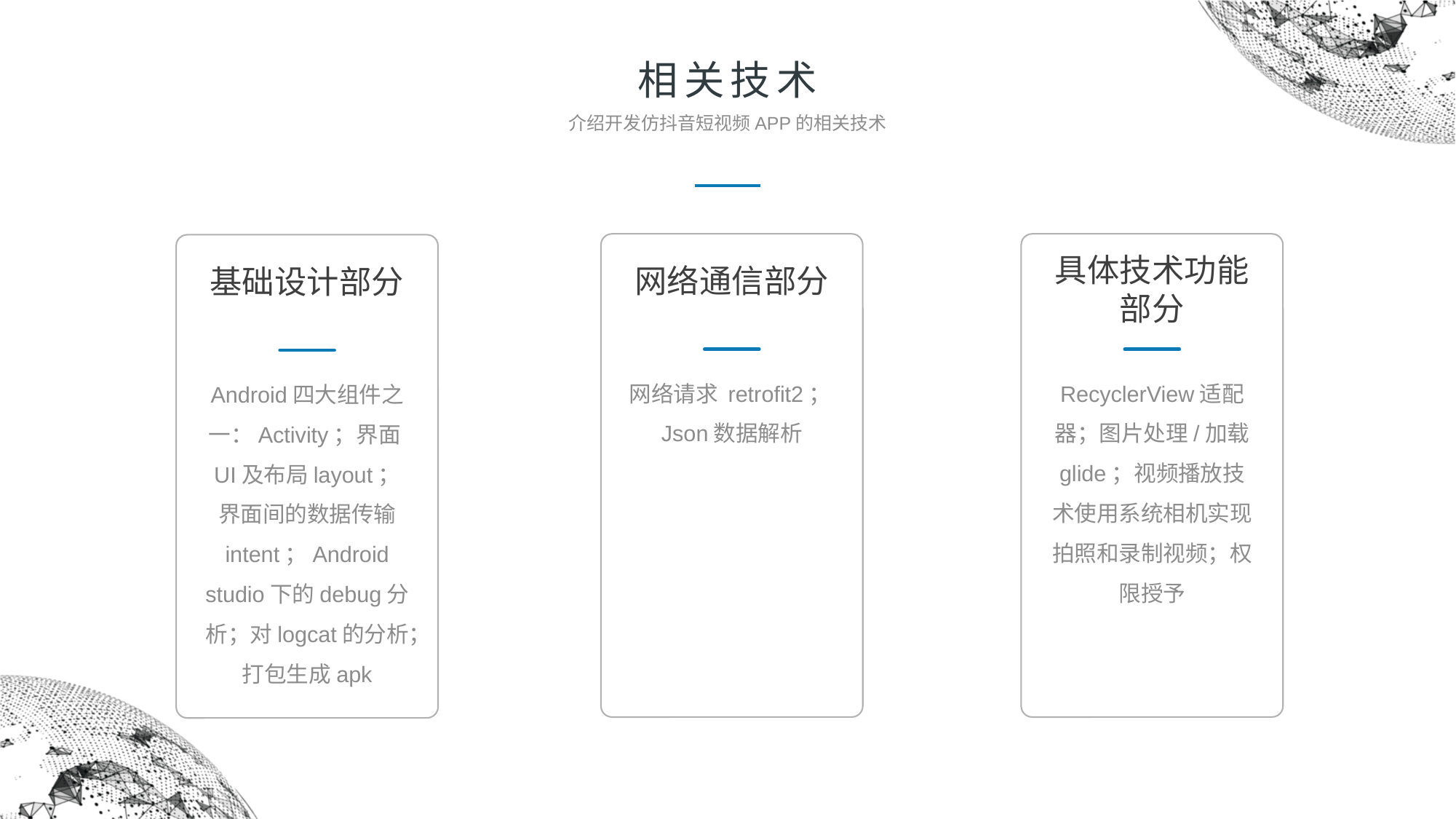

相关技术
介绍开发仿抖音短视频APP的相关技术

具体技术功能部分
网络通信部分
基础设计部分
网络请求 retrofit2；Json数据解析
RecyclerView适配器；图片处理/加载 glide；视频播放技术使用系统相机实现拍照和录制视频；权限授予
Android四大组件之一：Activity；界面UI及布局layout；界面间的数据传输 intent；Android studio下的debug分析；对logcat的分析；打包生成apk